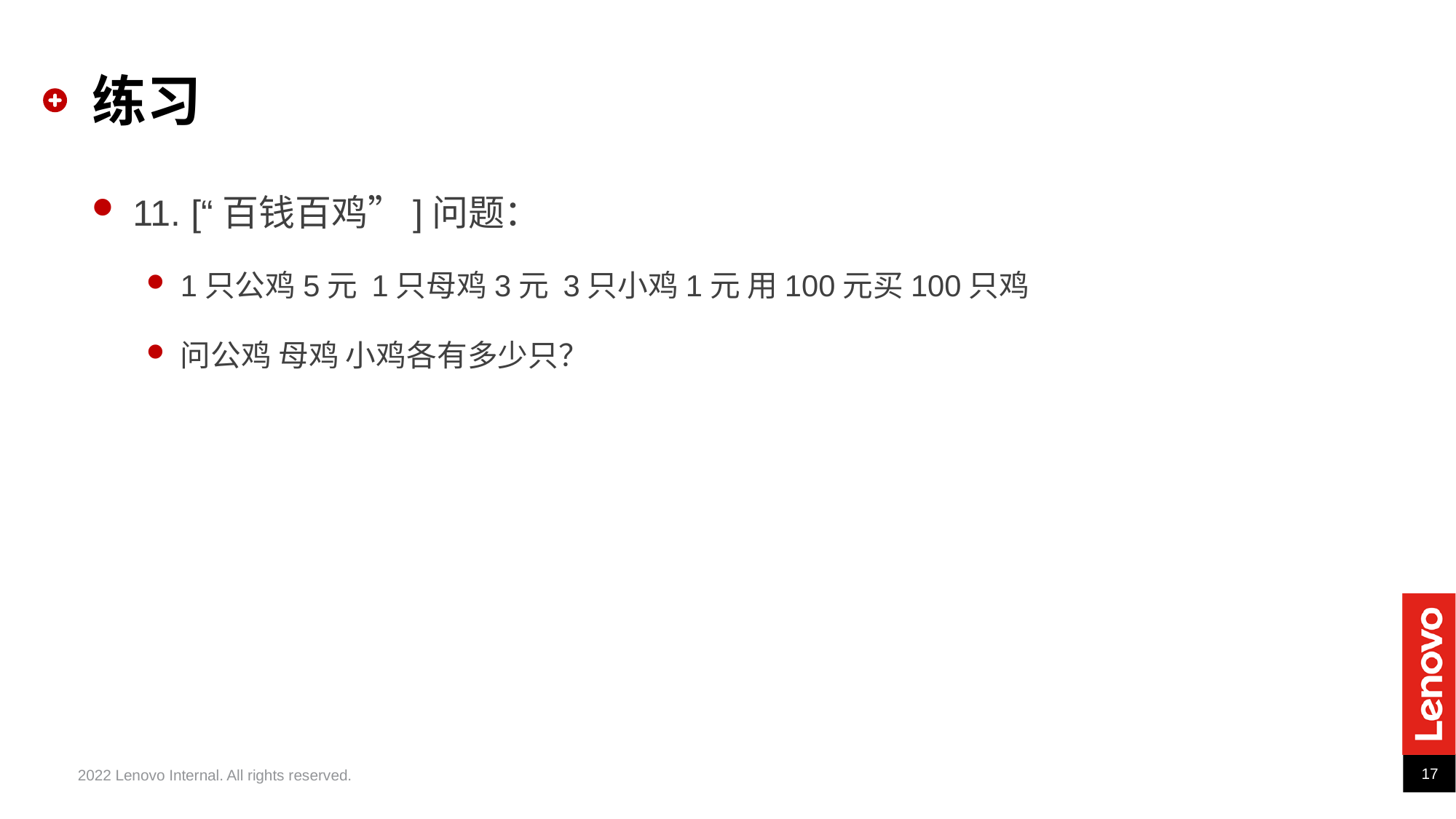

# 练习
11. [“百钱百鸡”]问题：
1只公鸡5元 1只母鸡3元 3只小鸡1元 用100元买100只鸡
问公鸡 母鸡 小鸡各有多少只？